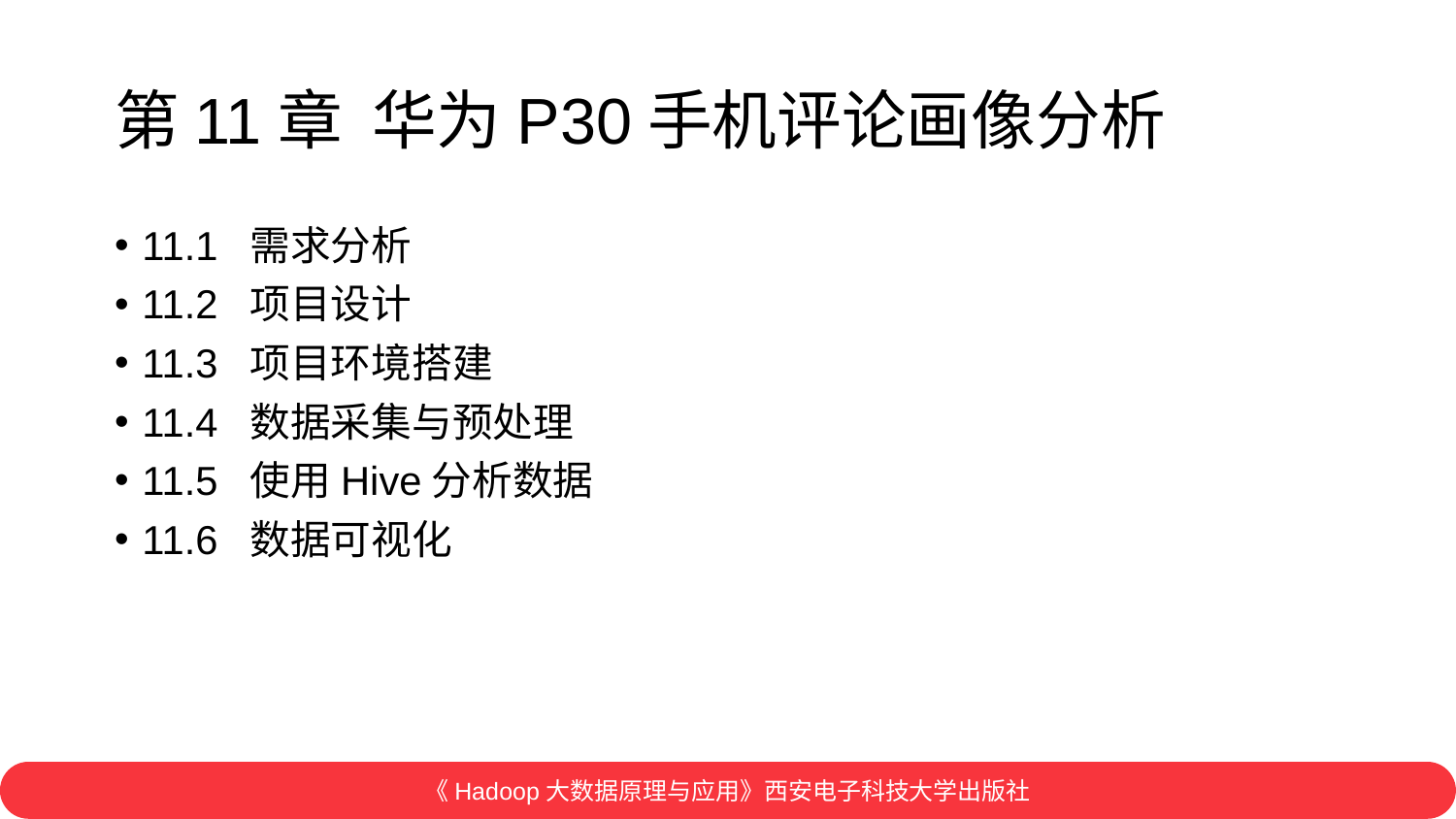

# 第11章  华为P30手机评论画像分析
11.1  需求分析
11.2  项目设计
11.3  项目环境搭建
11.4  数据采集与预处理
11.5  使用Hive分析数据
11.6  数据可视化